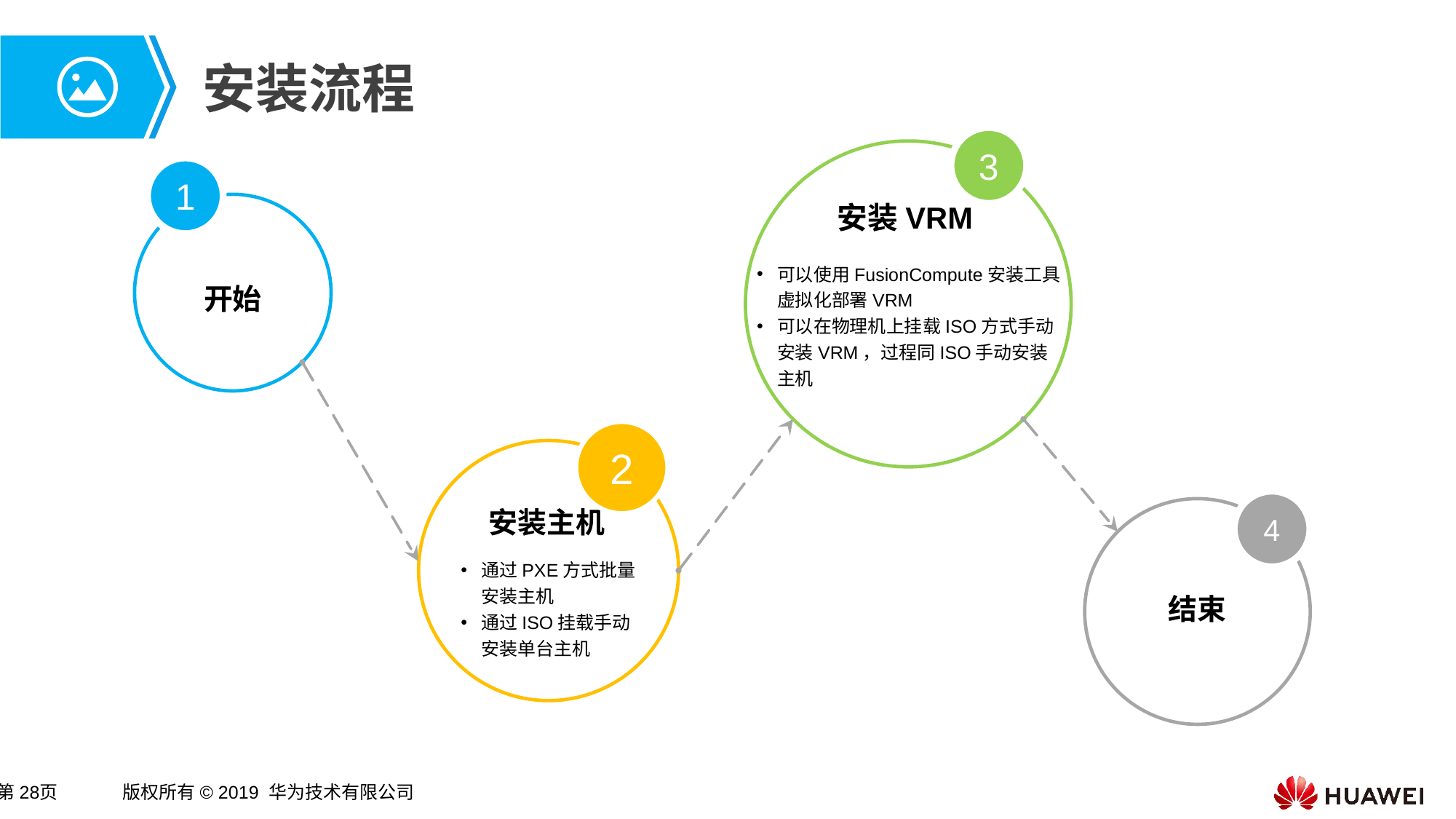

# 安装流程
3

安装VRM
可以使用FusionCompute安装工具虚拟化部署VRM
可以在物理机上挂载ISO方式手动安装VRM，过程同ISO手动安装主机
1

开始
2

安装主机
通过PXE方式批量安装主机
通过ISO挂载手动安装单台主机
4

结束